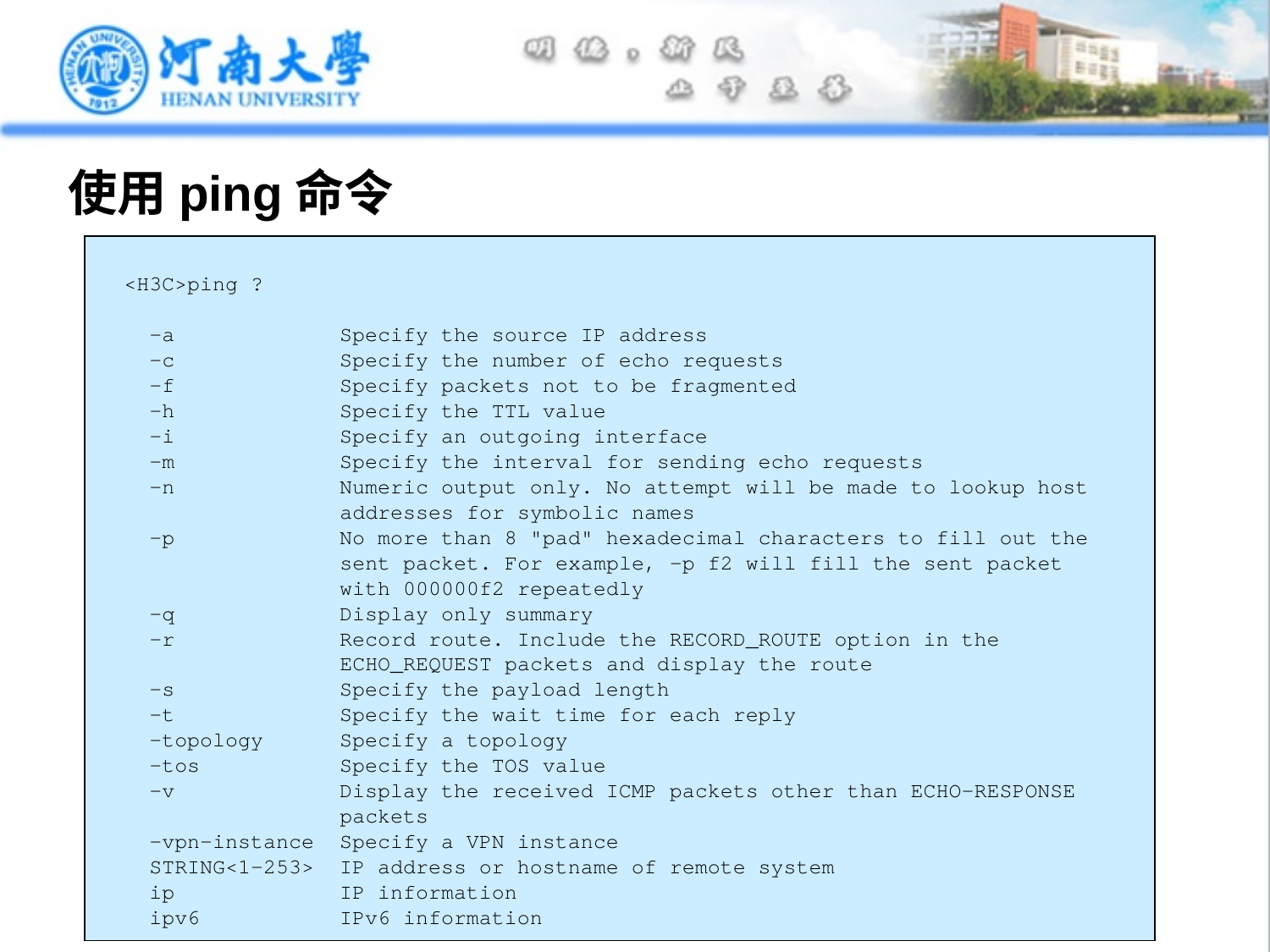

# 使用ping命令

<H3C>ping ?
  -a             Specify the source IP address
  -c             Specify the number of echo requests
  -f             Specify packets not to be fragmented
  -h             Specify the TTL value
  -i             Specify an outgoing interface
  -m             Specify the interval for sending echo requests
  -n             Numeric output only. No attempt will be made to lookup host
                 addresses for symbolic names
  -p             No more than 8 "pad" hexadecimal characters to fill out the
                 sent packet. For example, -p f2 will fill the sent packet 	       with 000000f2 repeatedly
  -q             Display only summary
  -r             Record route. Include the RECORD_ROUTE option in the
                 ECHO_REQUEST packets and display the route
  -s             Specify the payload length
  -t             Specify the wait time for each reply
  -topology      Specify a topology
  -tos           Specify the TOS value
  -v             Display the received ICMP packets other than ECHO-RESPONSE
                 packets
  -vpn-instance  Specify a VPN instance
  STRING<1-253>  IP address or hostname of remote system
  ip             IP information
  ipv6           IPv6 information